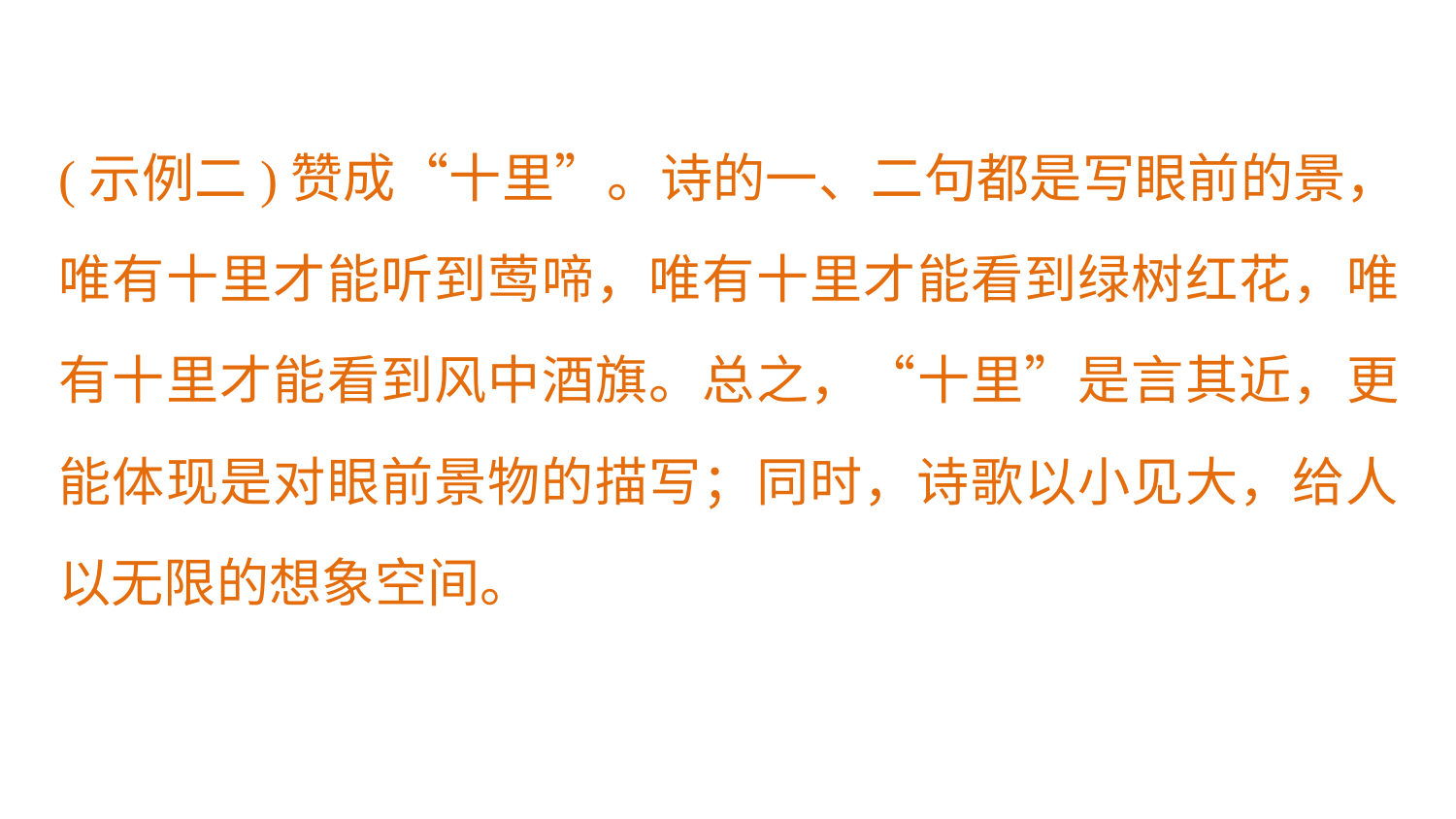

(示例二)赞成“十里”。诗的一、二句都是写眼前的景，唯有十里才能听到莺啼，唯有十里才能看到绿树红花，唯有十里才能看到风中酒旗。总之，“十里”是言其近，更能体现是对眼前景物的描写；同时，诗歌以小见大，给人以无限的想象空间。